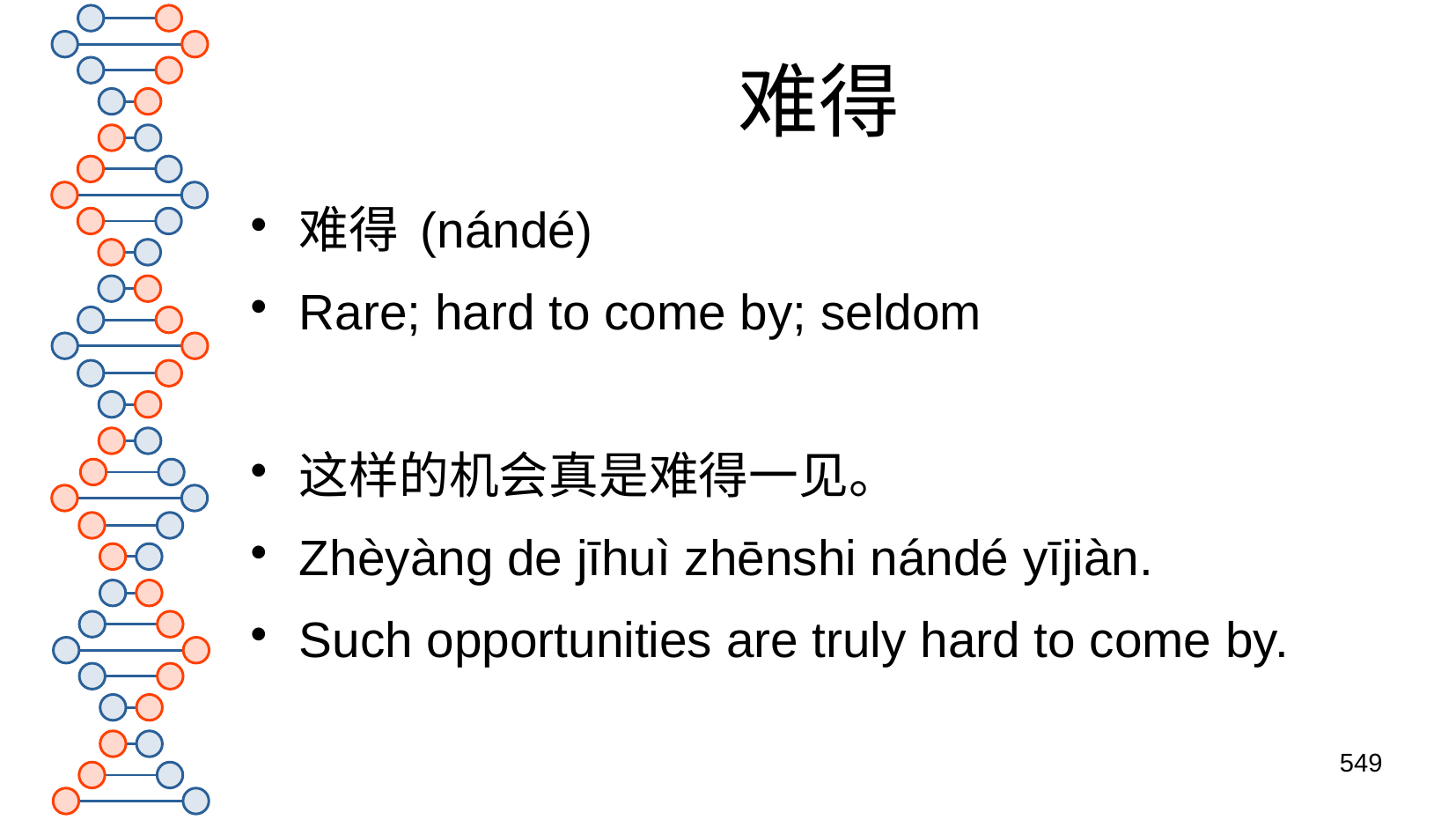

# 难得
难得 (nándé)
Rare; hard to come by; seldom

这样的机会真是难得一见。
Zhèyàng de jīhuì zhēnshi nándé yījiàn.
Such opportunities are truly hard to come by.
549